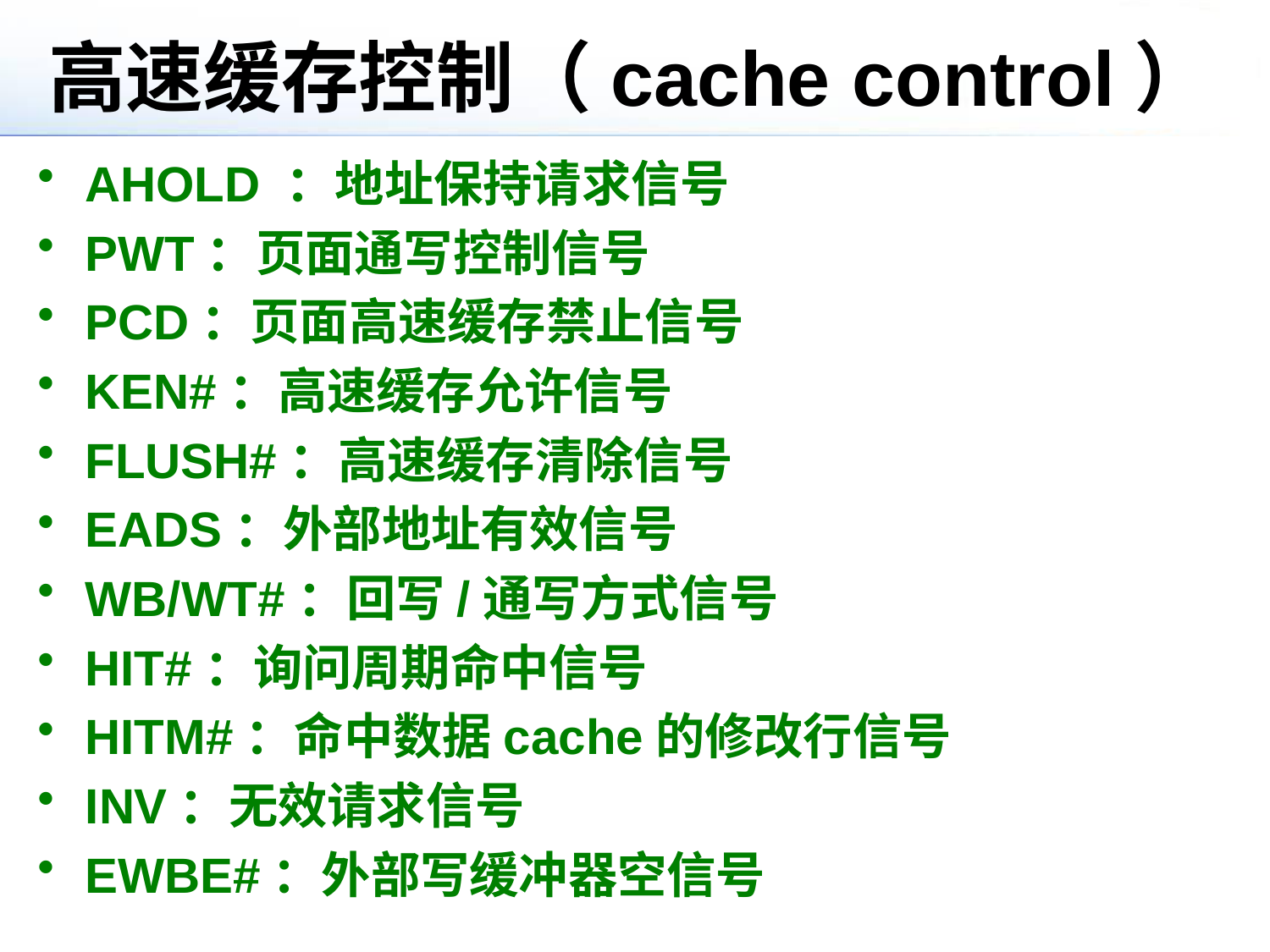

# 高速缓存控制（cache control）
AHOLD ：地址保持请求信号
PWT：页面通写控制信号
PCD：页面高速缓存禁止信号
KEN#：高速缓存允许信号
FLUSH#：高速缓存清除信号
EADS：外部地址有效信号
WB/WT#：回写/通写方式信号
HIT#：询问周期命中信号
HITM#：命中数据cache的修改行信号
INV：无效请求信号
EWBE#：外部写缓冲器空信号